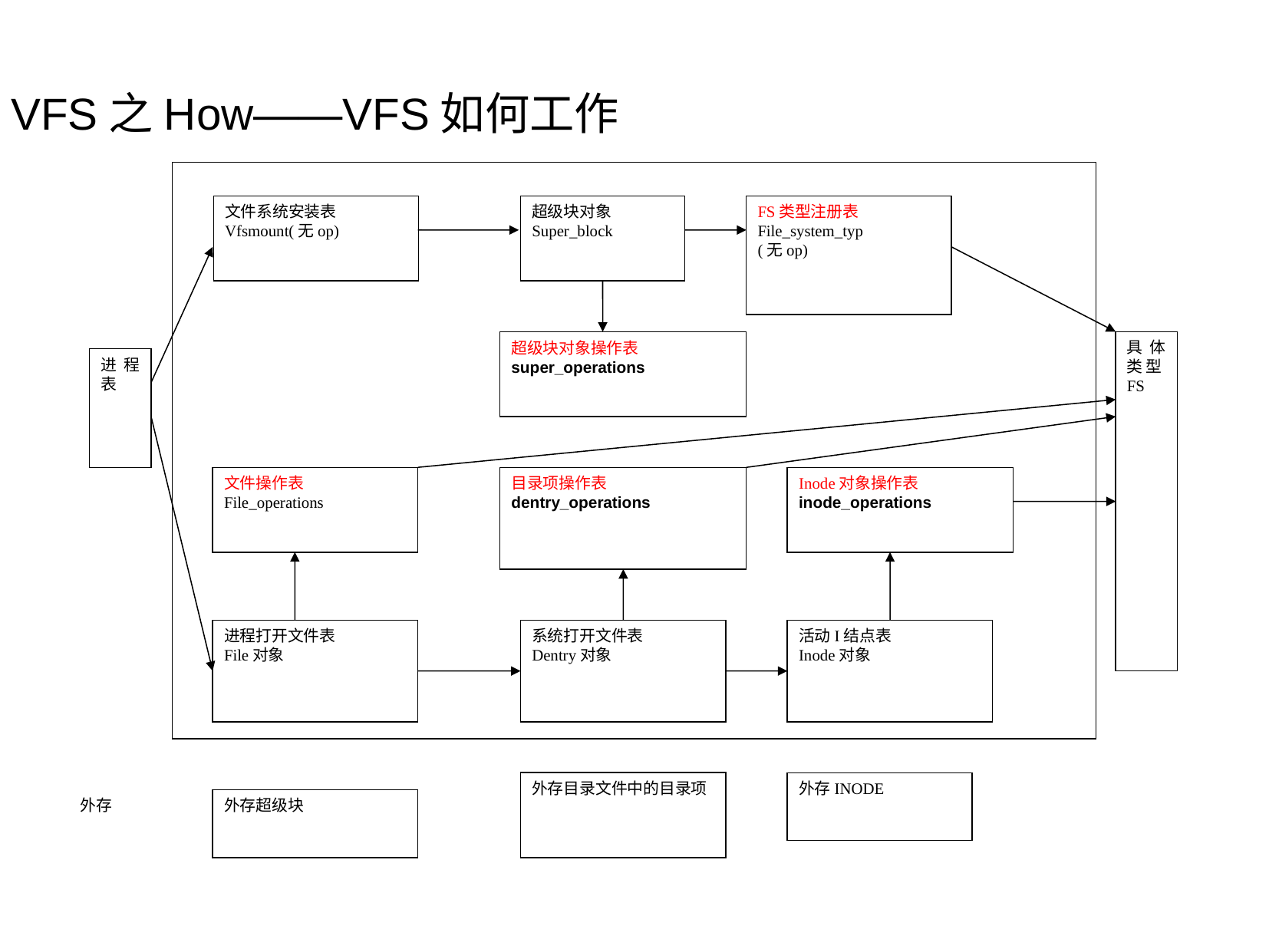

VFS之How——VFS如何工作

文件系统安装表
Vfsmount(无op)
超级块对象
Super_block
FS类型注册表
File_system_typ
(无op)

超级块对象操作表
super_operations
具体类型FS
进程表

文件操作表
File_operations
目录项操作表
dentry_operations
Inode对象操作表
inode_operations

进程打开文件表
File对象
系统打开文件表
Dentry对象
活动I结点表
Inode对象

外存目录文件中的目录项
外存INODE
外存
外存超级块